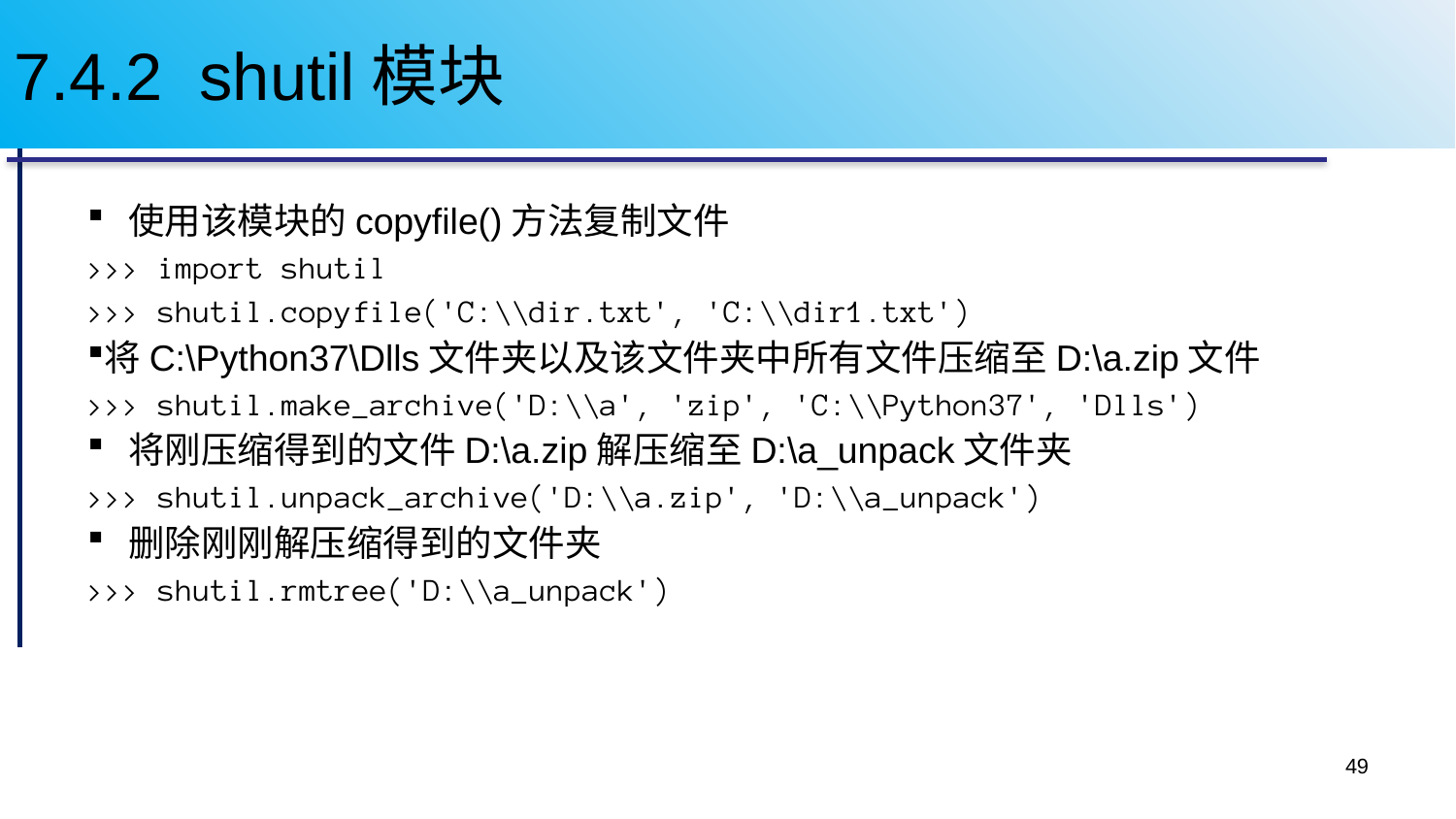

# 7.4.2  shutil模块
使用该模块的copyfile()方法复制文件
>>> import shutil
>>> shutil.copyfile('C:\\dir.txt', 'C:\\dir1.txt')
将C:\Python37\Dlls文件夹以及该文件夹中所有文件压缩至D:\a.zip文件
>>> shutil.make_archive('D:\\a', 'zip', 'C:\\Python37', 'Dlls')
将刚压缩得到的文件D:\a.zip解压缩至D:\a_unpack文件夹
>>> shutil.unpack_archive('D:\\a.zip', 'D:\\a_unpack')
删除刚刚解压缩得到的文件夹
>>> shutil.rmtree('D:\\a_unpack')
49